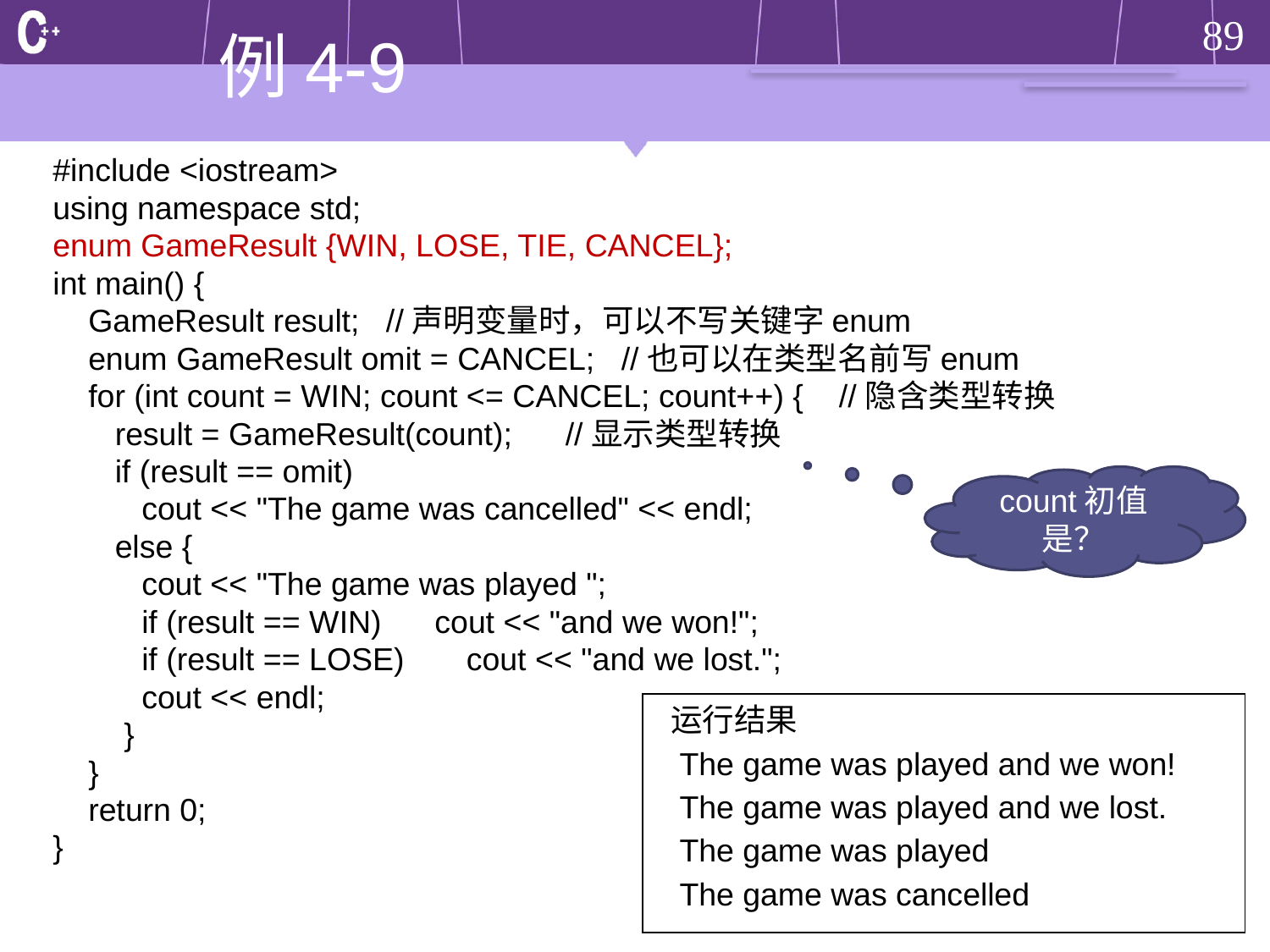

# 例4-9
#include <iostream>
using namespace std;
enum GameResult {WIN, LOSE, TIE, CANCEL};
int main() {
	GameResult result;   //声明变量时，可以不写关键字enum
	enum GameResult omit = CANCEL;   //也可以在类型名前写enum
	for (int count = WIN; count <= CANCEL; count++) {    //隐含类型转换
	   result = GameResult(count);      //显示类型转换
	   if (result == omit)
	      cout << "The game was cancelled" << endl;
	   else {
	      cout << "The game was played ";
	      if (result == WIN)      cout << "and we won!";
	      if (result == LOSE)       cout << "and we lost.";
	      cout << endl;
	    }
	}
	return 0;
}

count初值是？
运行结果
 The game was played and we won!
 The game was played and we lost.
 The game was played
 The game was cancelled